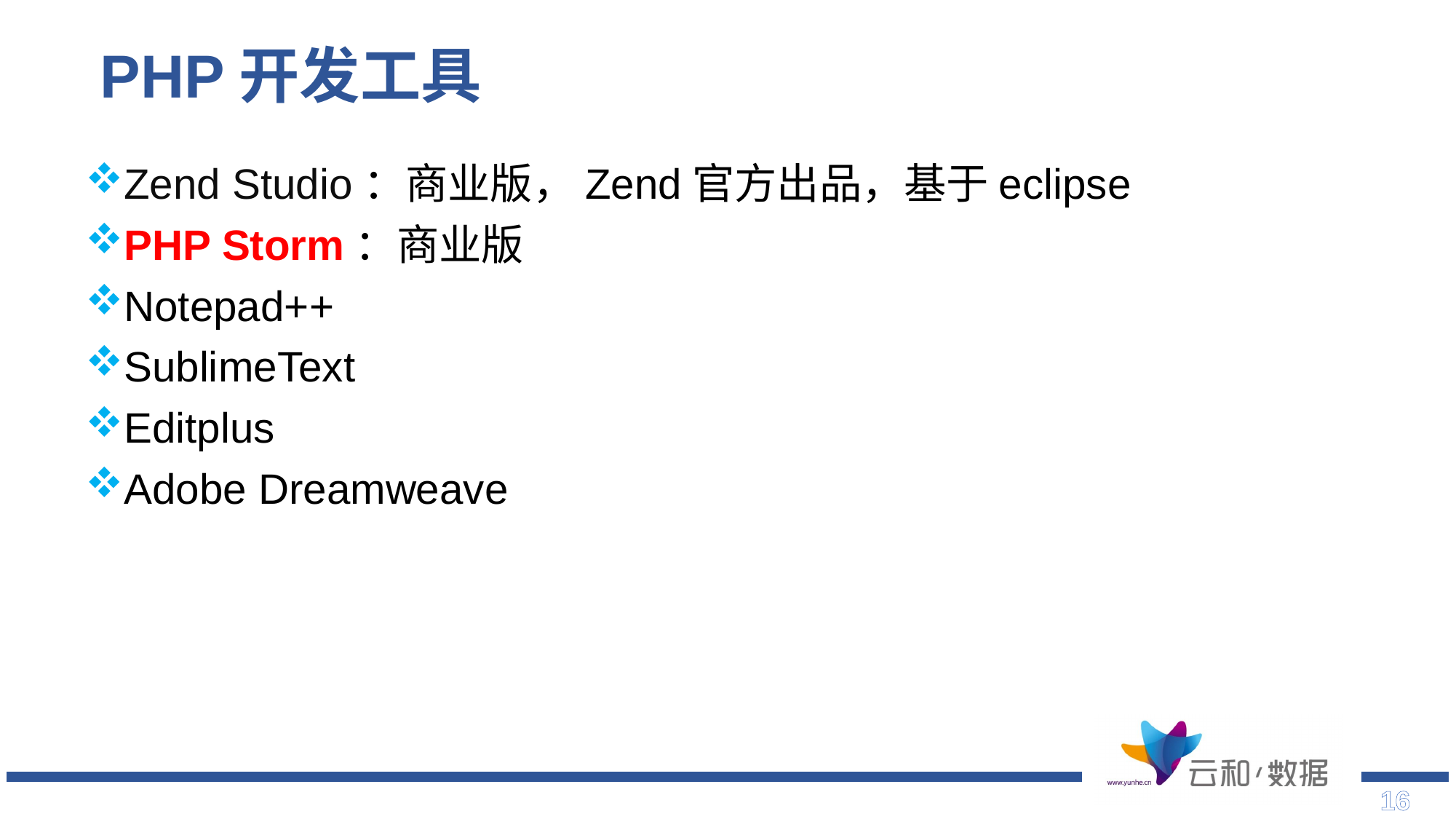

# PHP开发工具
Zend Studio：商业版，Zend官方出品，基于eclipse
PHP Storm：商业版
Notepad++
SublimeText
Editplus
Adobe Dreamweave